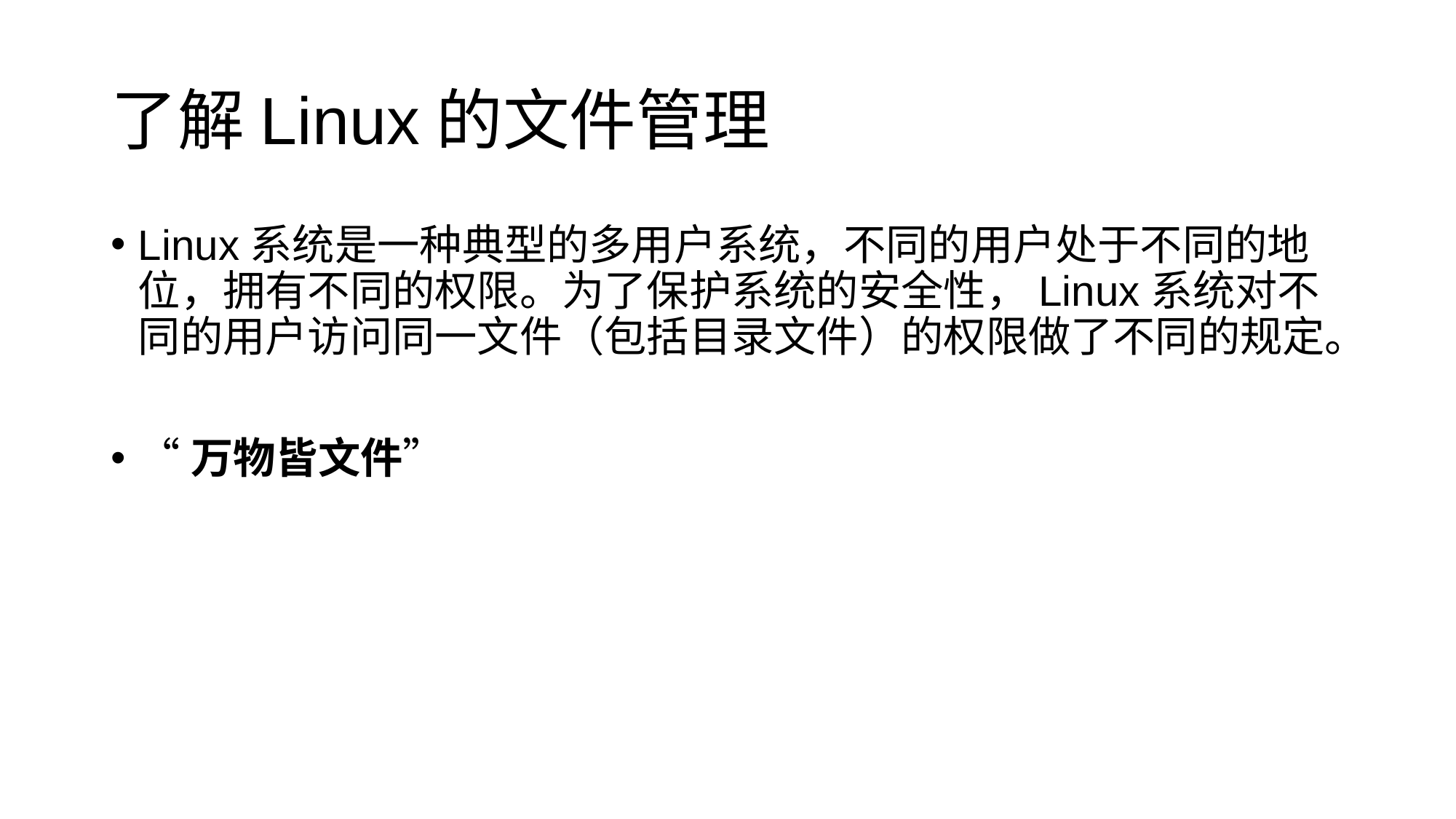

# 了解Linux的文件管理
Linux系统是一种典型的多用户系统，不同的用户处于不同的地位，拥有不同的权限。为了保护系统的安全性，Linux系统对不同的用户访问同一文件（包括目录文件）的权限做了不同的规定。

“万物皆文件”